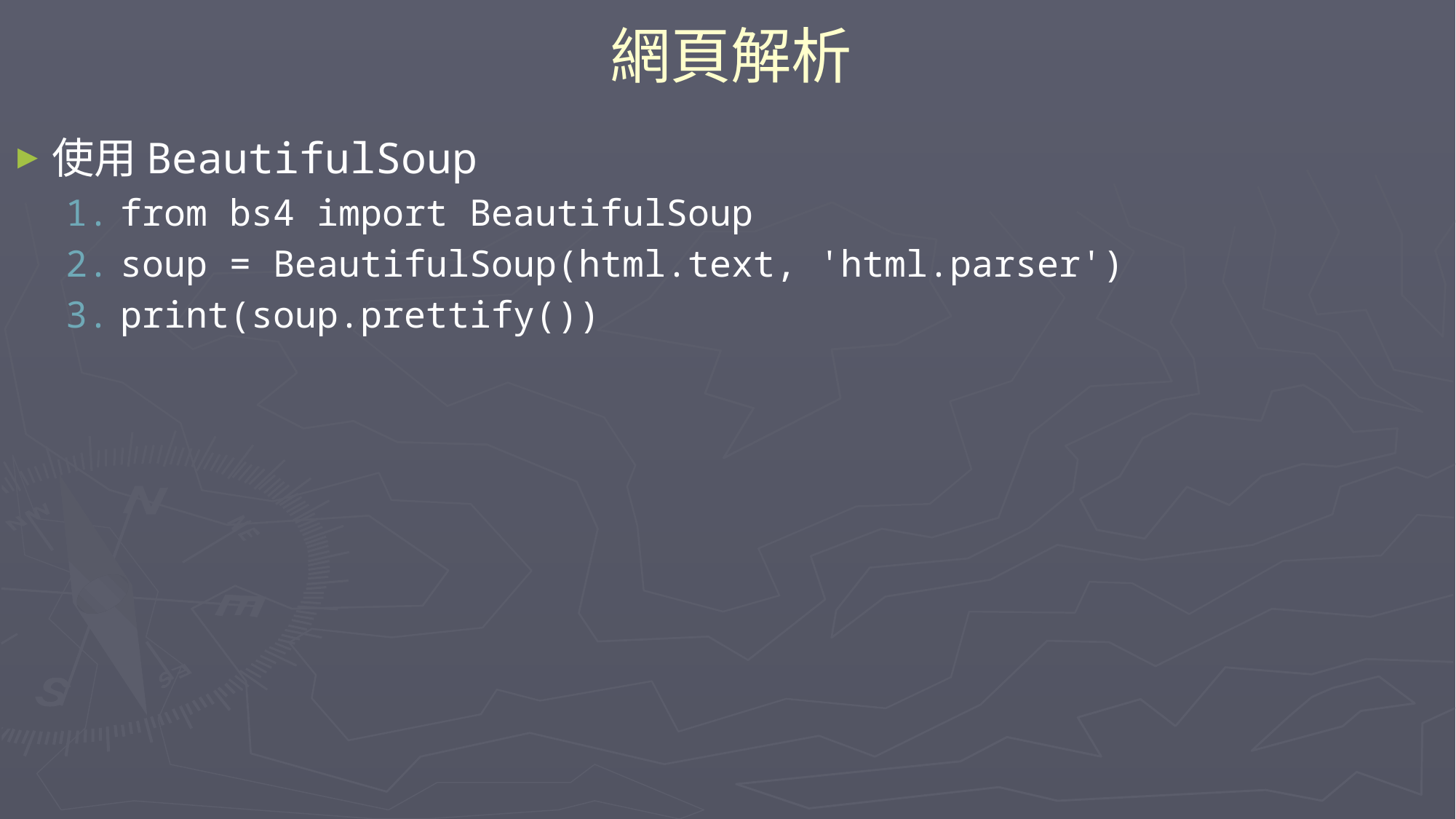

# 網頁解析
使用BeautifulSoup
from bs4 import BeautifulSoup
soup = BeautifulSoup(html.text, 'html.parser')
print(soup.prettify())